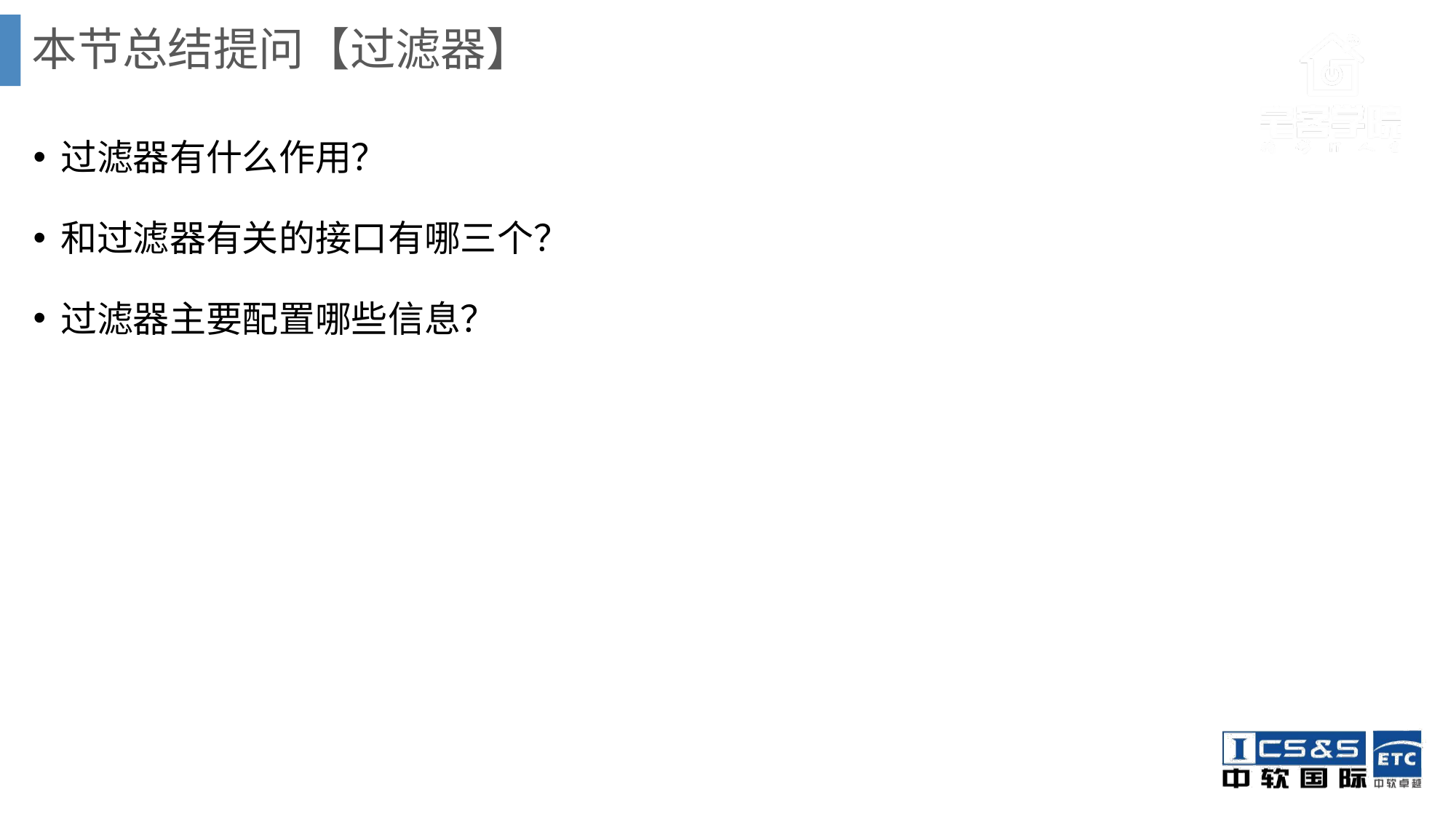

# 本节总结提问【过滤器】
过滤器有什么作用？
和过滤器有关的接口有哪三个？
过滤器主要配置哪些信息？